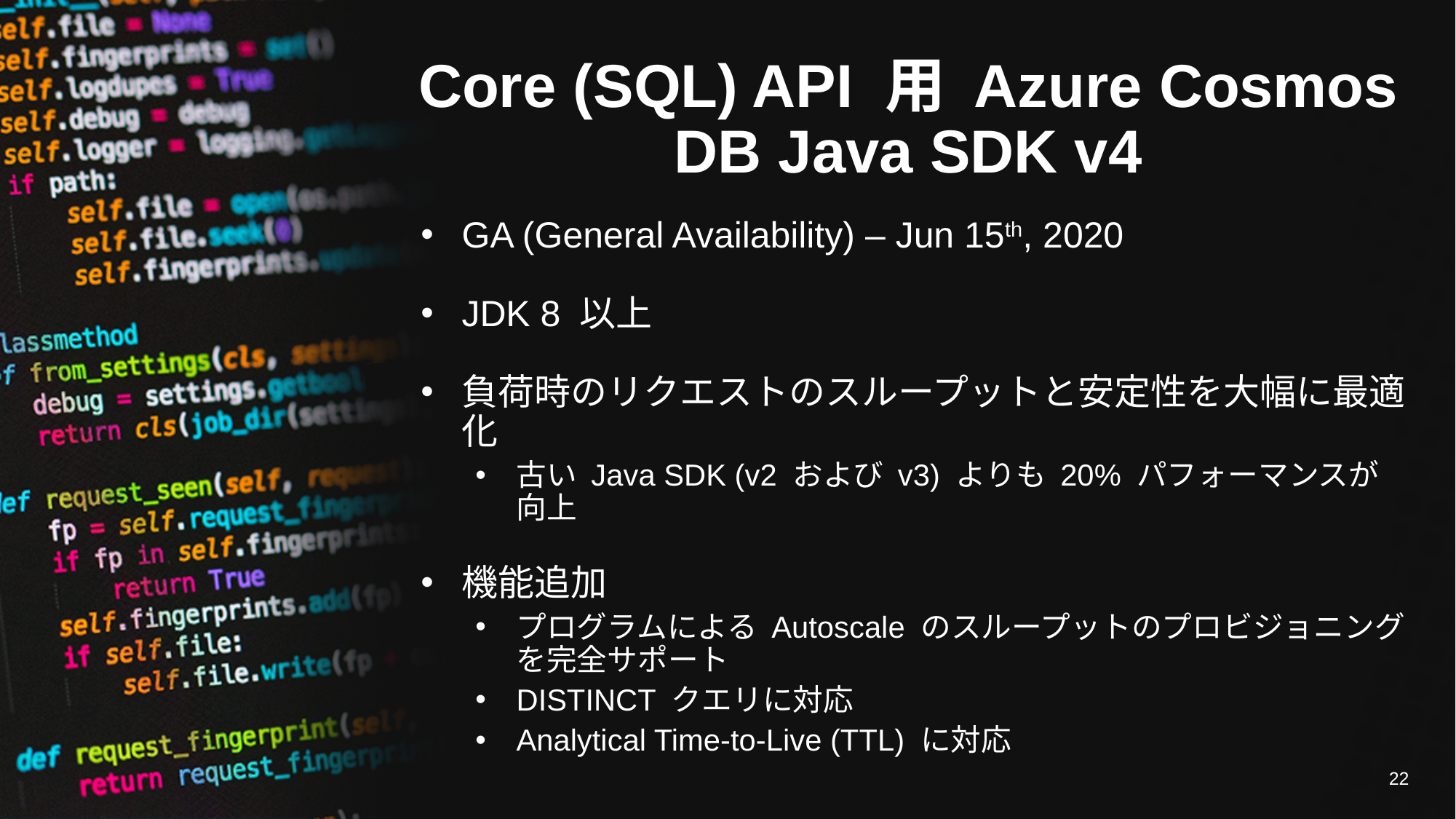

# Core (SQL) API 用 Azure Cosmos DB Java SDK v4
GA (General Availability) – Jun 15th, 2020

JDK 8 以上

負荷時のリクエストのスループットと安定性を大幅に最適化
古い Java SDK (v2 および v3) よりも 20% パフォーマンスが向上

機能追加
プログラムによる Autoscale のスループットのプロビジョニングを完全サポート
DISTINCT クエリに対応
Analytical Time-to-Live (TTL) に対応

22